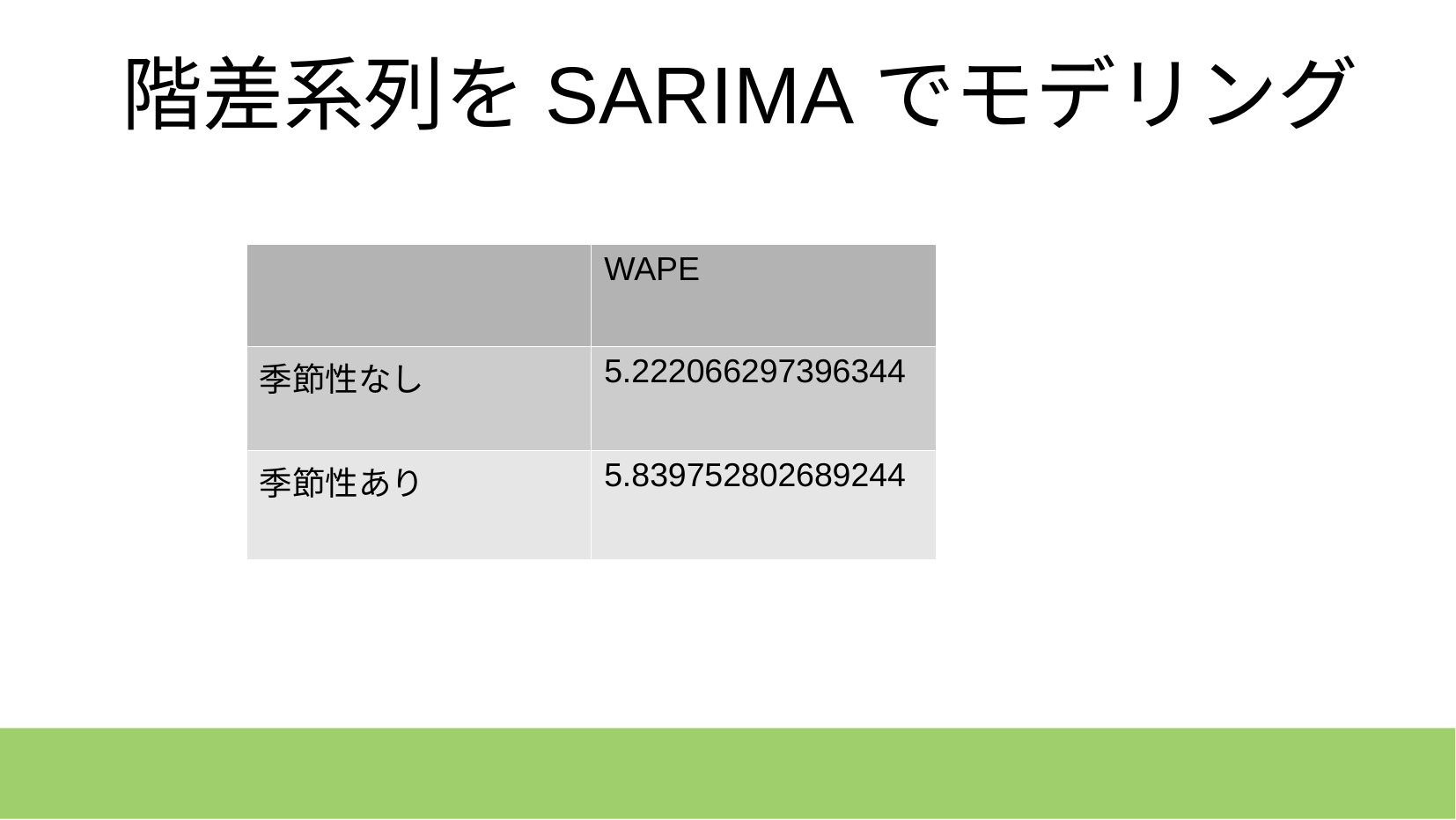

# 階差系列をSARIMAでモデリング
|  | WAPE |
| --- | --- |
| 季節性なし | 5.222066297396344 |
| 季節性あり | 5.839752802689244 |